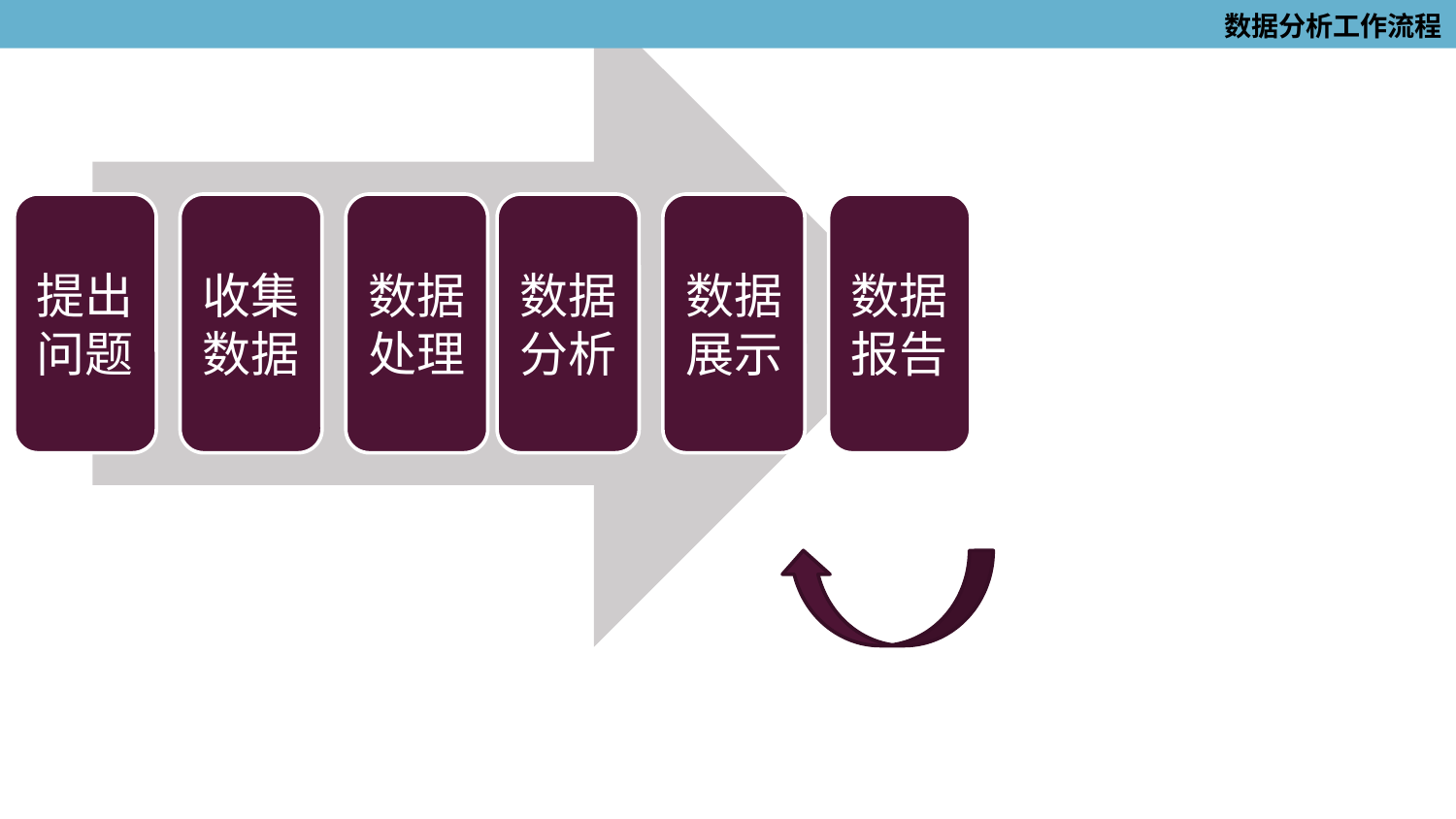

数据分析工作流程
提出问题
收集数据
数据处理
数据分析
数据展示
数据报告